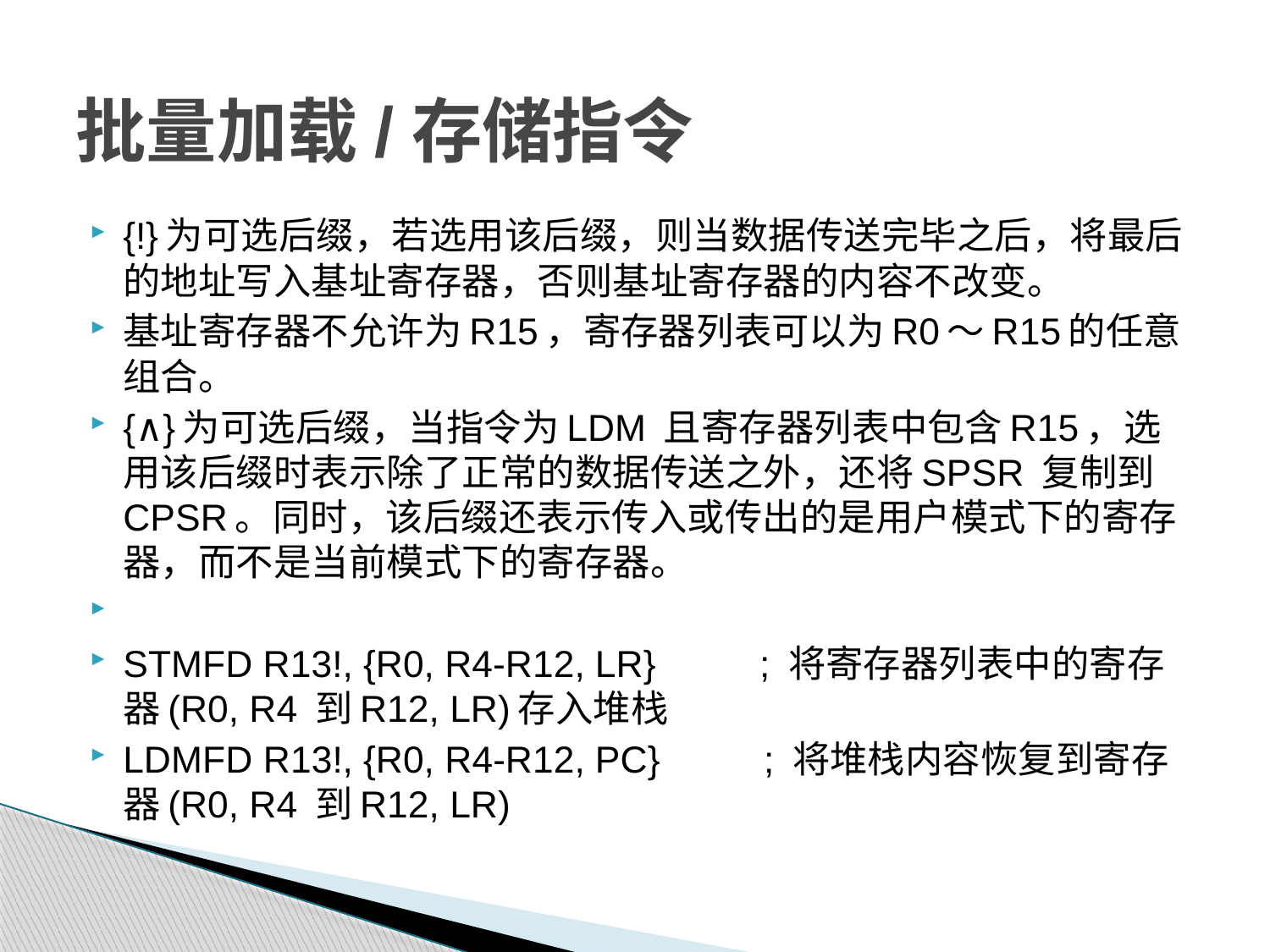

# 批量加载/存储指令
{!}为可选后缀，若选用该后缀，则当数据传送完毕之后，将最后的地址写入基址寄存器，否则基址寄存器的内容不改变。
基址寄存器不允许为R15，寄存器列表可以为R0～R15的任意组合。
{∧}为可选后缀，当指令为LDM 且寄存器列表中包含R15，选用该后缀时表示除了正常的数据传送之外，还将SPSR 复制到CPSR。同时，该后缀还表示传入或传出的是用户模式下的寄存器，而不是当前模式下的寄存器。

STMFD R13!, {R0, R4-R12, LR}          ; 将寄存器列表中的寄存器(R0, R4 到R12, LR)存入堆栈
LDMFD R13!, {R0, R4-R12, PC}          ; 将堆栈内容恢复到寄存器(R0, R4 到R12, LR)